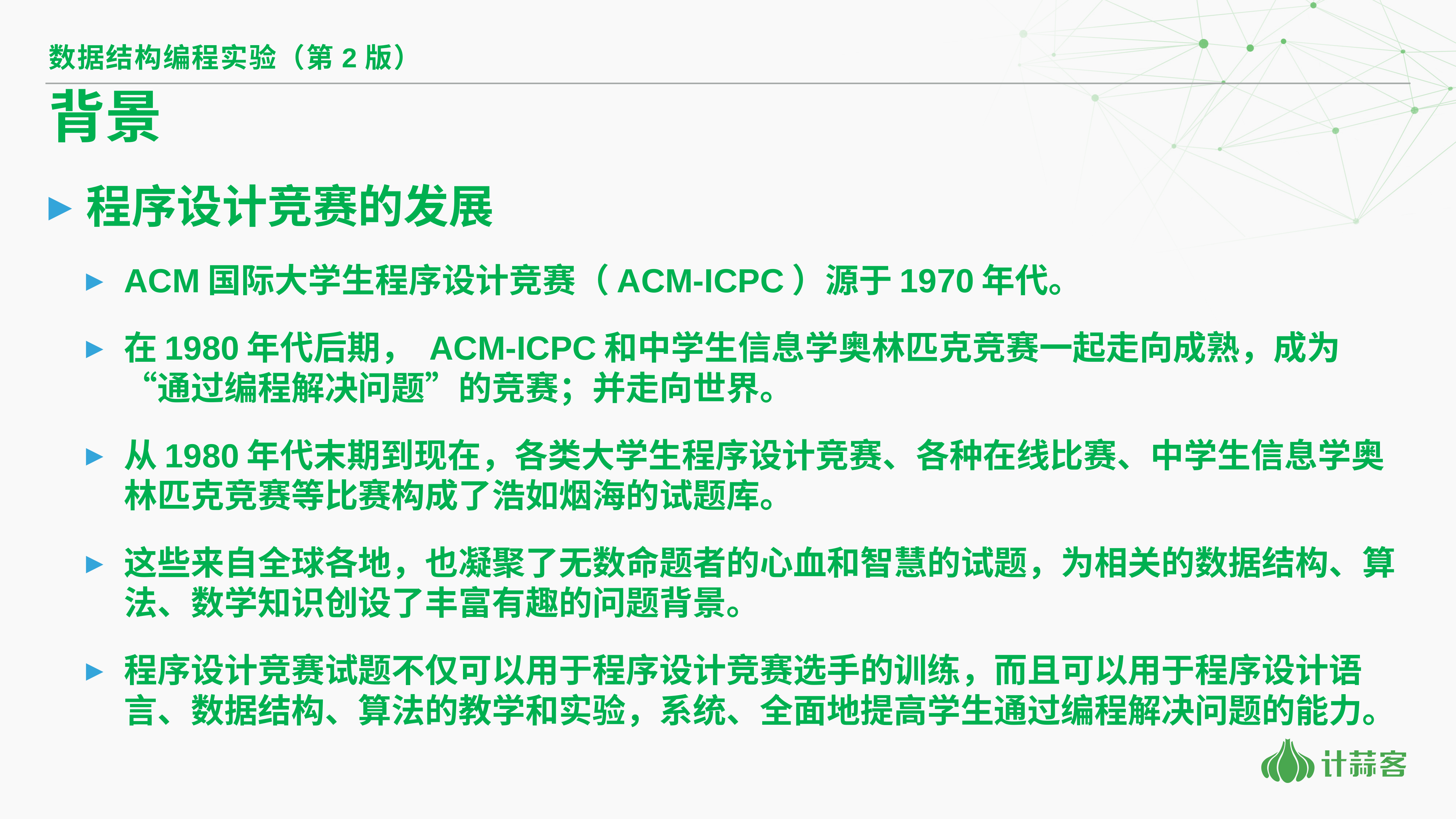

数据结构编程实验（第2版）
# 背景
程序设计竞赛的发展
ACM国际大学生程序设计竞赛（ACM-ICPC）源于1970年代。
在1980年代后期， ACM-ICPC和中学生信息学奥林匹克竞赛一起走向成熟，成为“通过编程解决问题”的竞赛；并走向世界。
从1980年代末期到现在，各类大学生程序设计竞赛、各种在线比赛、中学生信息学奥林匹克竞赛等比赛构成了浩如烟海的试题库。
这些来自全球各地，也凝聚了无数命题者的心血和智慧的试题，为相关的数据结构、算法、数学知识创设了丰富有趣的问题背景。
程序设计竞赛试题不仅可以用于程序设计竞赛选手的训练，而且可以用于程序设计语言、数据结构、算法的教学和实验，系统、全面地提高学生通过编程解决问题的能力。